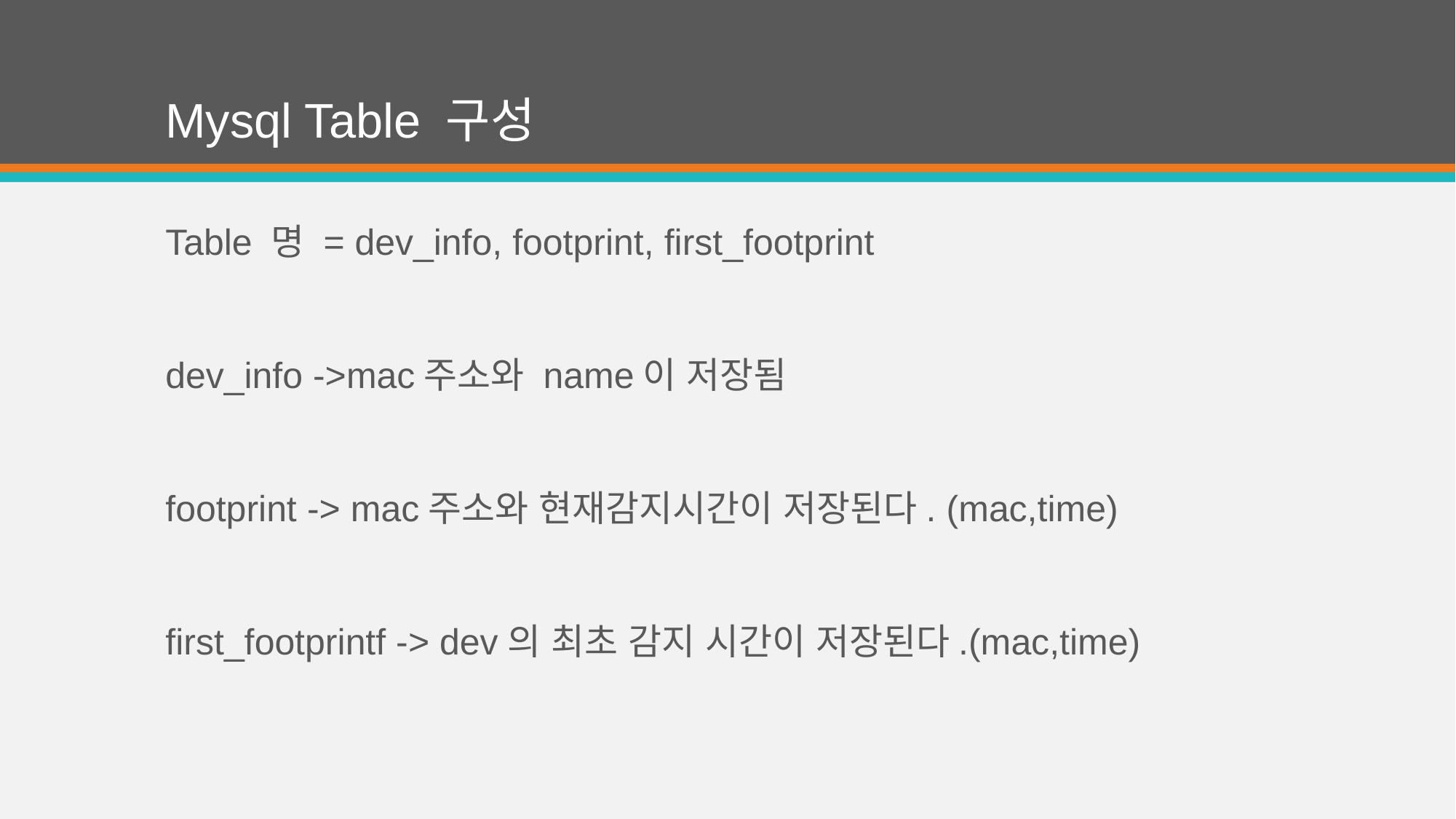

# Mysql Table 구성
Table 명 = dev_info, footprint, first_footprint

dev_info ->mac주소와 name이 저장됨

footprint -> mac주소와 현재감지시간이 저장된다. (mac,time)

first_footprintf -> dev의 최초 감지 시간이 저장된다.(mac,time)